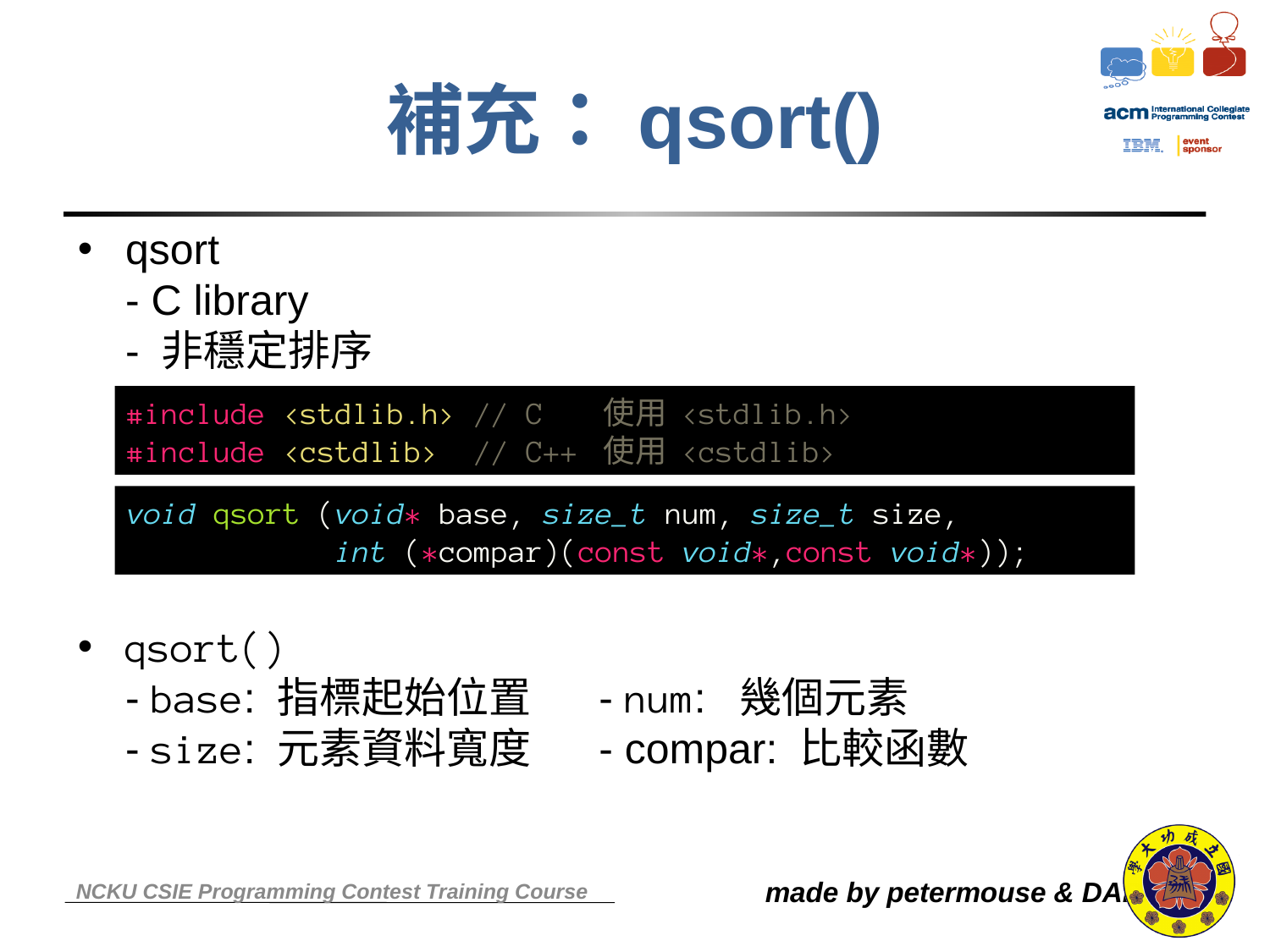

# 補充：qsort()
qsort
- C library
- 非穩定排序

qsort()
- base: 指標起始位置      - num:  幾個元素
- size: 元素資料寬度      - compar: 比較函數

#include <stdlib.h> // C   使用 <stdlib.h>
#include <cstdlib>  // C++ 使用 <cstdlib>
void qsort (void* base, size_t num, size_t size,
            int (*compar)(const void*,const void*));